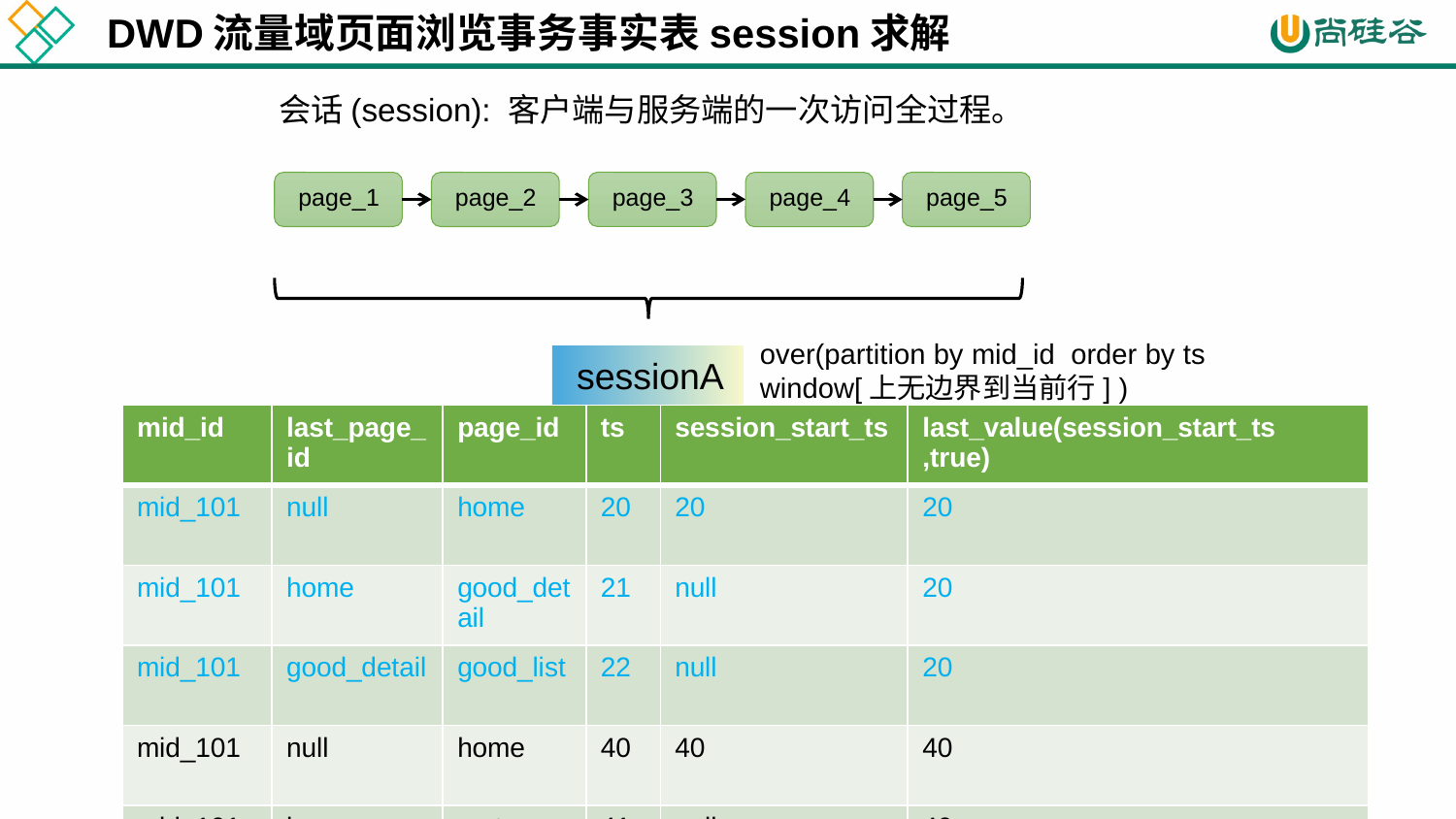

DWD流量域页面浏览事务事实表session求解

会话(session): 客户端与服务端的一次访问全过程。
 page_3
 page_1
 page_2
 page_5
 page_4
over(partition by mid_id  order by ts window[上无边界到当前行] )
 sessionA
| mid\_id | last\_page\_id | page\_id | ts | session\_start\_ts | last\_value(session\_start\_ts ,true) |
| --- | --- | --- | --- | --- | --- |
| mid\_101 | null | home | 20 | 20 | 20 |
| mid\_101 | home | good\_detail | 21 | null | 20 |
| mid\_101 | good\_detail | good\_list | 22 | null | 20 |
| mid\_101 | null | home | 40 | 40 | 40 |
| mid\_101 | home | cart | 41 | null | 40 |